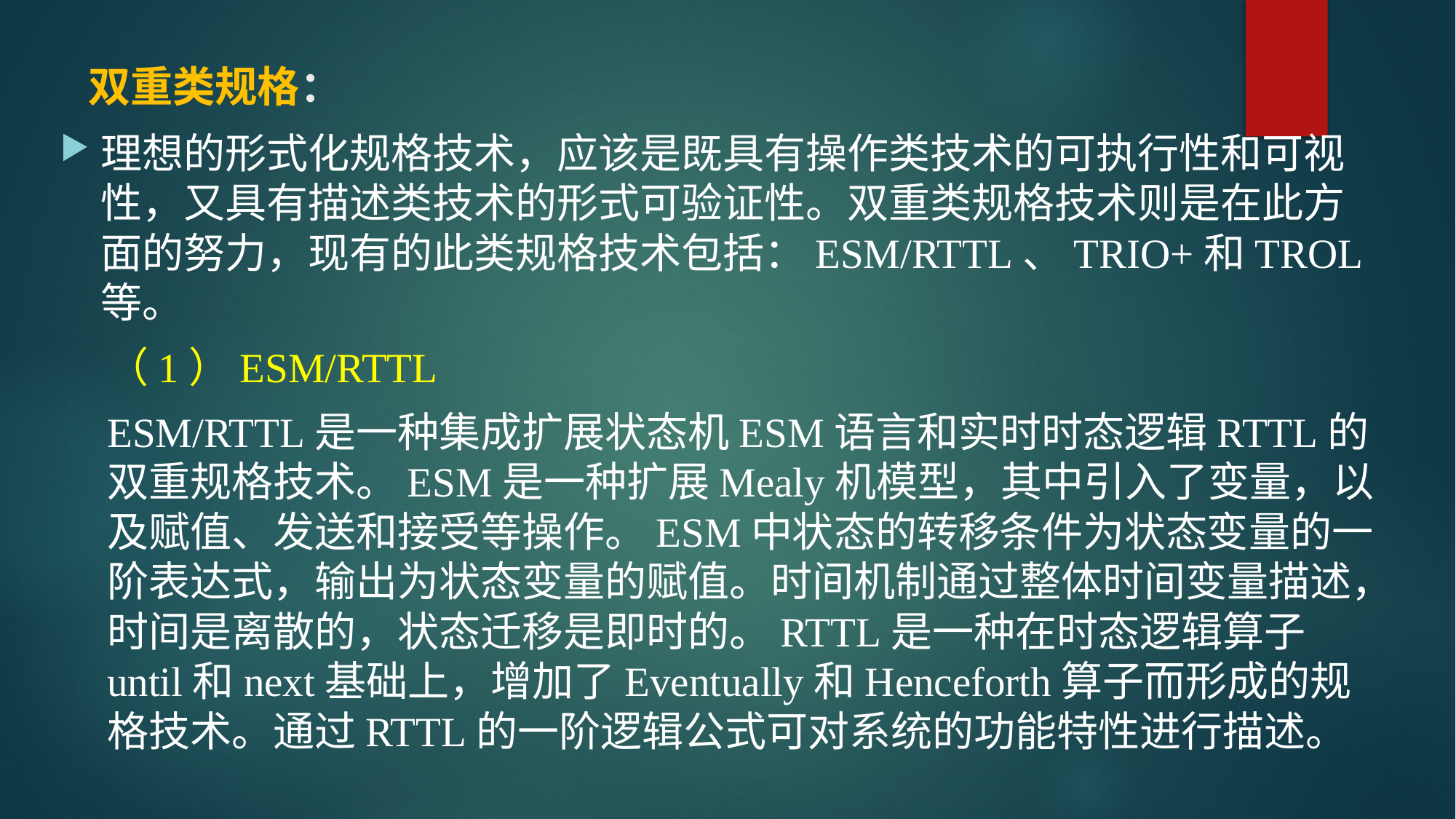

# 双重类规格：
理想的形式化规格技术，应该是既具有操作类技术的可执行性和可视性，又具有描述类技术的形式可验证性。双重类规格技术则是在此方面的努力，现有的此类规格技术包括：ESM/RTTL、TRIO+和TROL等。
（1）ESM/RTTL
ESM/RTTL是一种集成扩展状态机ESM语言和实时时态逻辑RTTL的双重规格技术。ESM是一种扩展Mealy机模型，其中引入了变量，以及赋值、发送和接受等操作。ESM中状态的转移条件为状态变量的一阶表达式，输出为状态变量的赋值。时间机制通过整体时间变量描述，时间是离散的，状态迁移是即时的。RTTL是一种在时态逻辑算子until和next基础上，增加了Eventually和Henceforth算子而形成的规格技术。通过RTTL的一阶逻辑公式可对系统的功能特性进行描述。